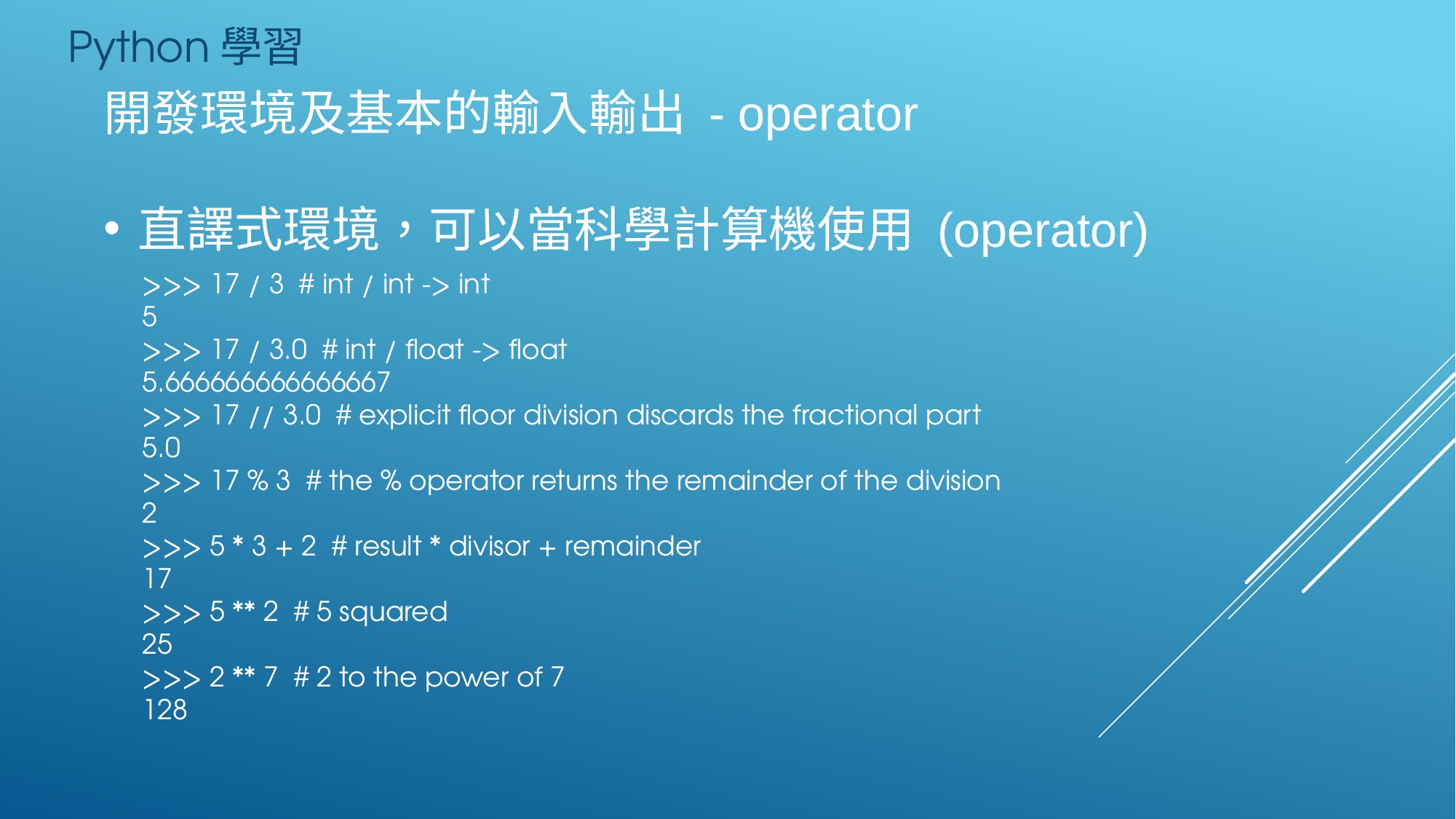

Python學習
開發環境及基本的輸入輸出 - operator

直譯式環境，可以當科學計算機使用 (operator)

>>> 17 / 3  # int / int -> int
5
>>> 17 / 3.0  # int / float -> float
5.666666666666667
>>> 17 // 3.0  # explicit floor division discards the fractional part
5.0
>>> 17 % 3  # the % operator returns the remainder of the division
2
>>> 5 * 3 + 2  # result * divisor + remainder
17
>>> 5 ** 2  # 5 squared
25
>>> 2 ** 7  # 2 to the power of 7
128